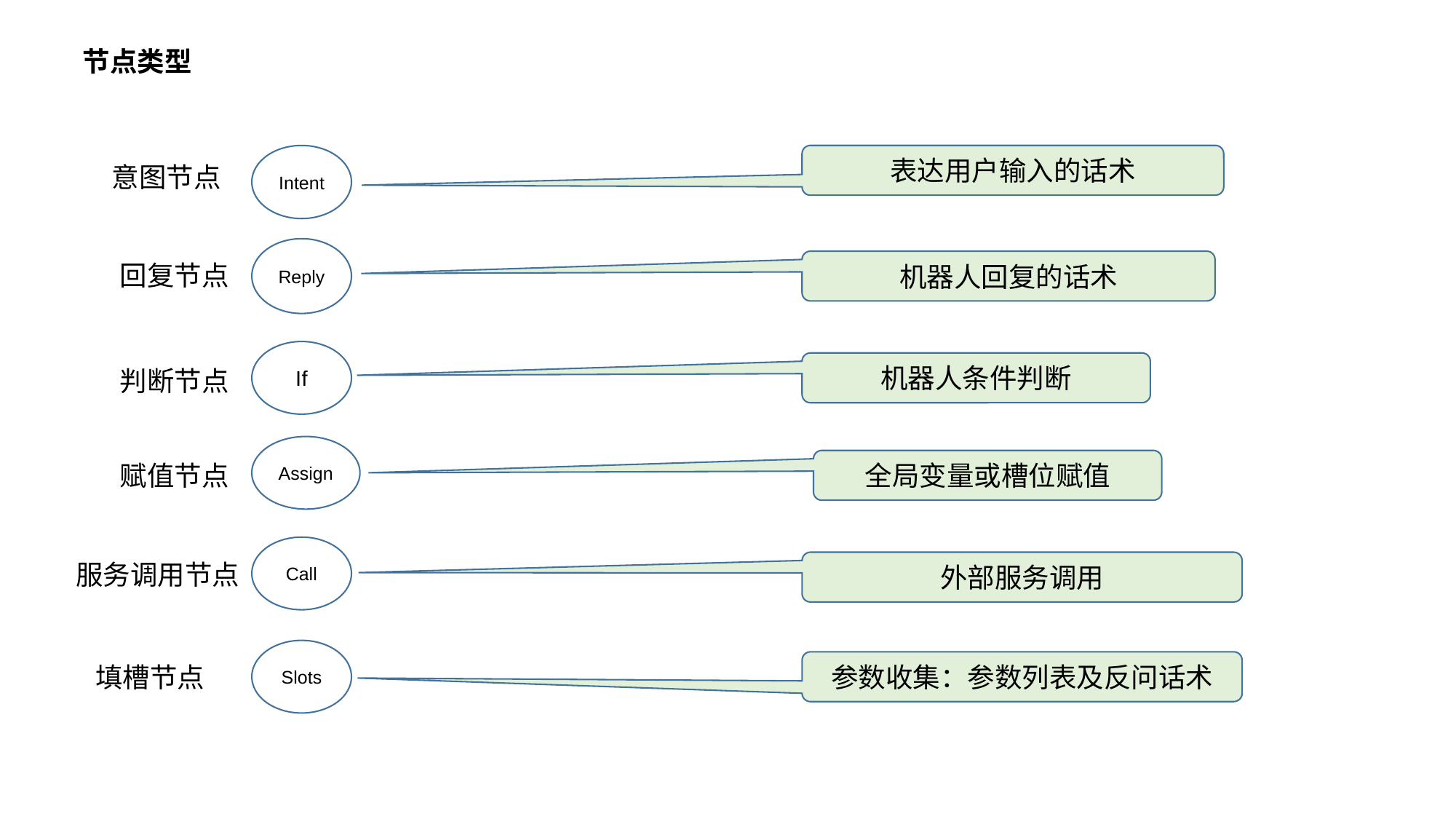

节点类型
表达用户输入的话术
Intent
意图节点
Reply
机器人回复的话术
回复节点
If
机器人条件判断
判断节点
Assign
全局变量或槽位赋值
赋值节点
Call
服务调用节点
外部服务调用
Slots
参数收集：参数列表及反问话术
填槽节点